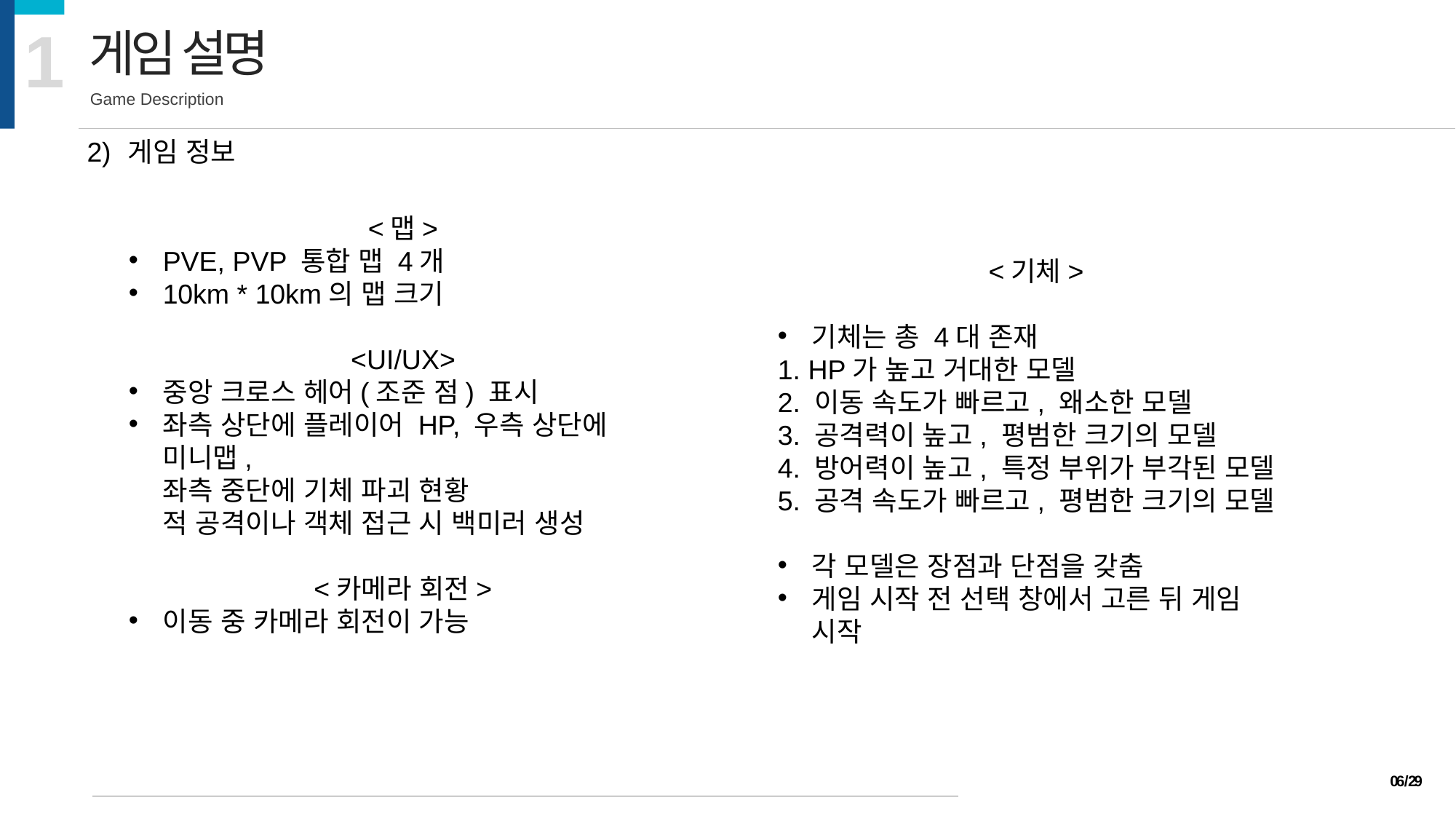

1
게임 설명
Game Description
게임 정보
<맵>
PVE, PVP 통합 맵 4개
10km * 10km의 맵 크기

<UI/UX>
중앙 크로스 헤어(조준 점) 표시
좌측 상단에 플레이어 HP, 우측 상단에 미니맵,
좌측 중단에 기체 파괴 현황
적 공격이나 객체 접근 시 백미러 생성

<카메라 회전>
이동 중 카메라 회전이 가능

<기체>

기체는 총 4대 존재
1. HP가 높고 거대한 모델
2. 이동 속도가 빠르고, 왜소한 모델
3. 공격력이 높고, 평범한 크기의 모델
4. 방어력이 높고, 특정 부위가 부각된 모델
5. 공격 속도가 빠르고, 평범한 크기의 모델

각 모델은 장점과 단점을 갖춤
게임 시작 전 선택 창에서 고른 뒤 게임 시작
<그림 1> 비행 화면 예시

06 / 29